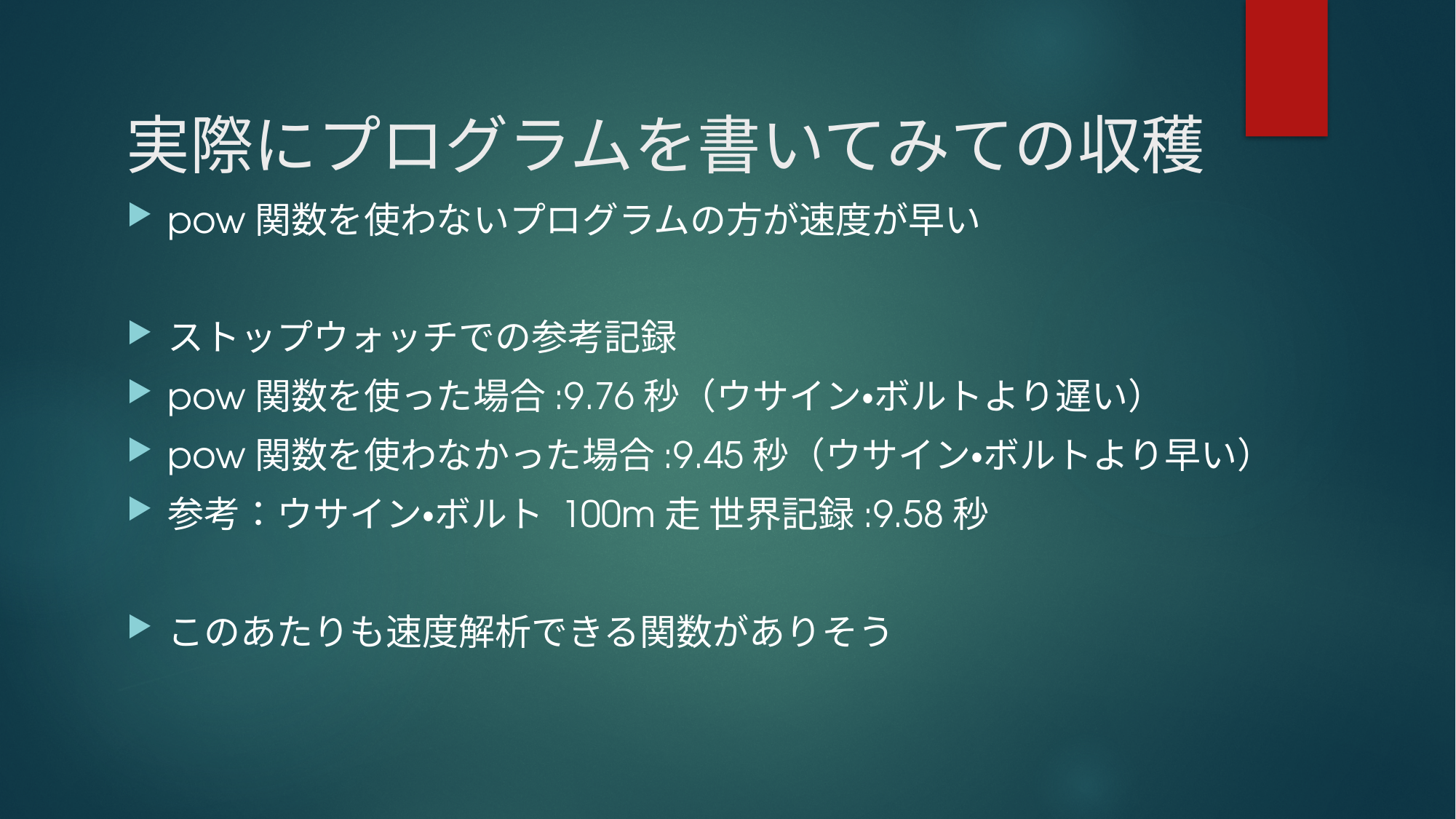

# 実際にプログラムを書いてみての収穫
pow関数を使わないプログラムの方が速度が早い

ストップウォッチでの参考記録
pow関数を使った場合:9.76秒（ウサイン・ボルトより遅い）
pow関数を使わなかった場合:9.45秒（ウサイン・ボルトより早い）
参考：ウサイン・ボルト 100m走 世界記録:9.58秒

このあたりも速度解析できる関数がありそう